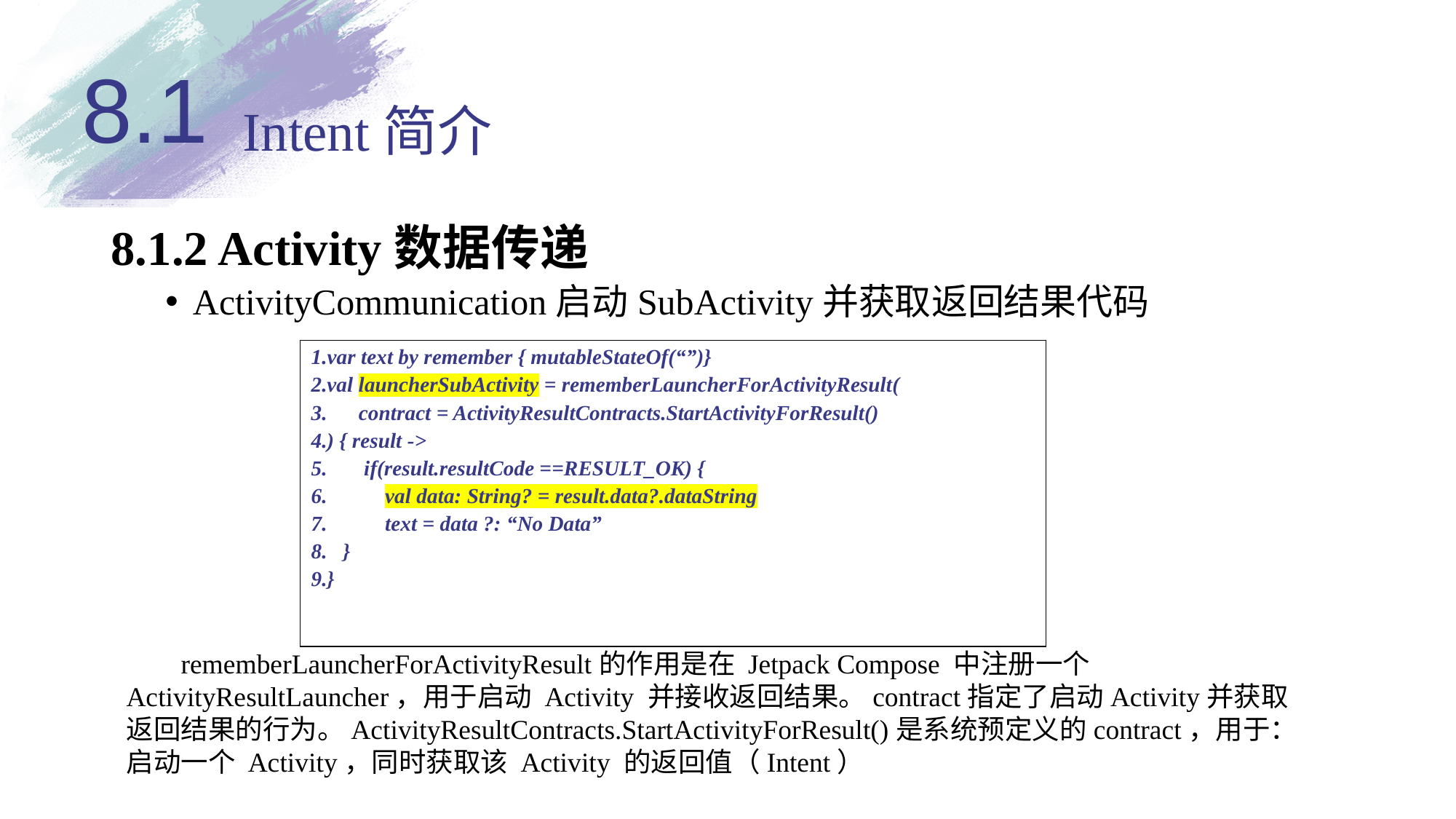

8.1
# Intent简介
8.1.2 Activity数据传递
ActivityCommunication启动SubActivity并获取返回结果代码

| 1.var text by remember { mutableStateOf(“”)} 2.val launcherSubActivity = rememberLauncherForActivityResult( 3. contract = ActivityResultContracts.StartActivityForResult() 4.) { result -> 5. if(result.resultCode ==RESULT\_OK) { 6. val data: String? = result.data?.dataString 7. text = data ?: “No Data” 8. } 9.} |
| --- |
rememberLauncherForActivityResult的作用是在 Jetpack Compose 中注册一个 ActivityResultLauncher，用于启动 Activity 并接收返回结果。contract指定了启动Activity并获取返回结果的行为。ActivityResultContracts.StartActivityForResult()是系统预定义的contract，用于：启动一个 Activity，同时获取该 Activity 的返回值（Intent）